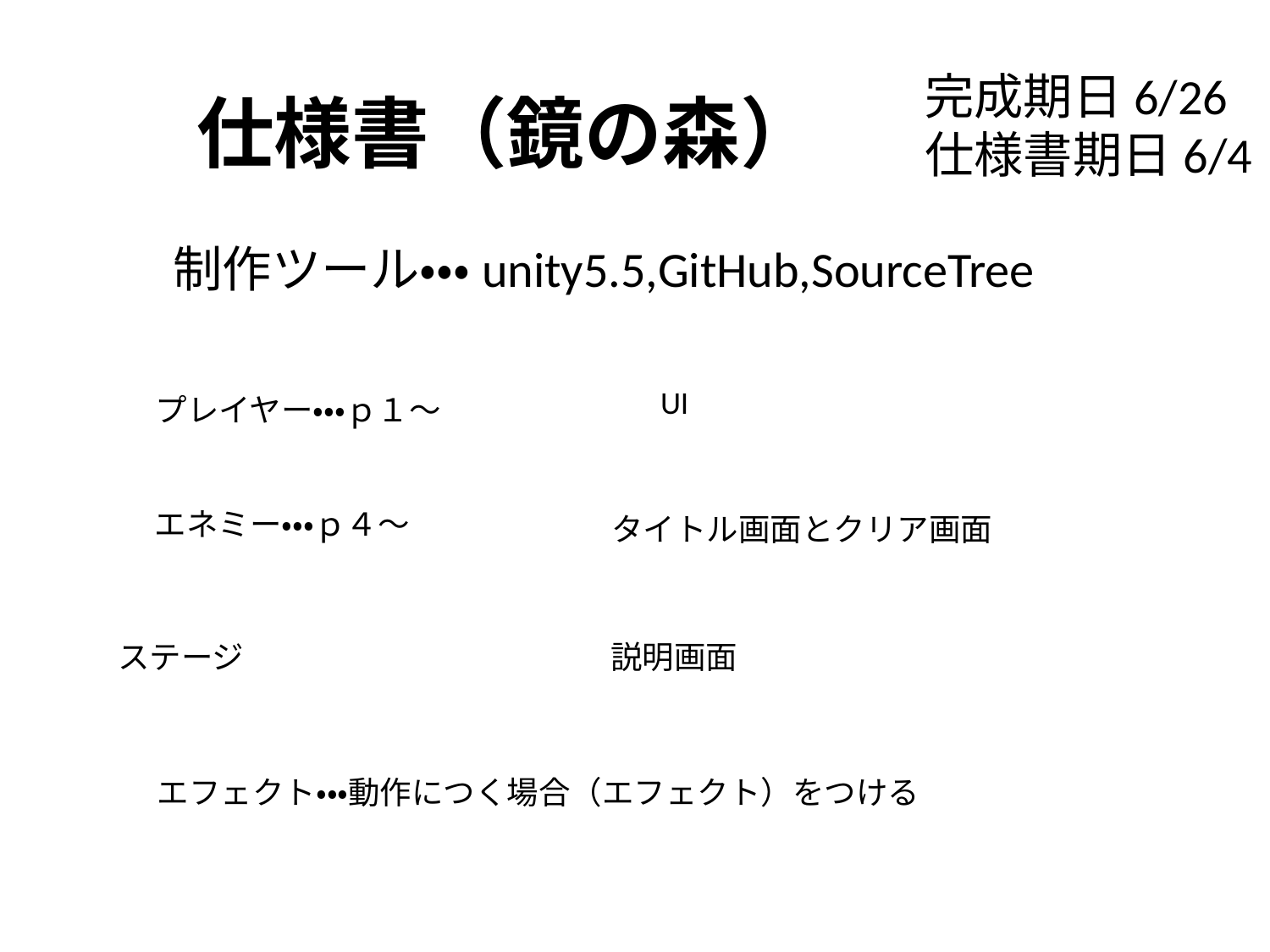

完成期日6/26
仕様書期日6/4
仕様書（鏡の森）
制作ツール・・・unity5.5,GitHub,SourceTree

UI
プレイヤー・・・ｐ１～
エネミー・・・ｐ４～
タイトル画面とクリア画面
ステージ
説明画面
エフェクト・・・動作につく場合（エフェクト）をつける